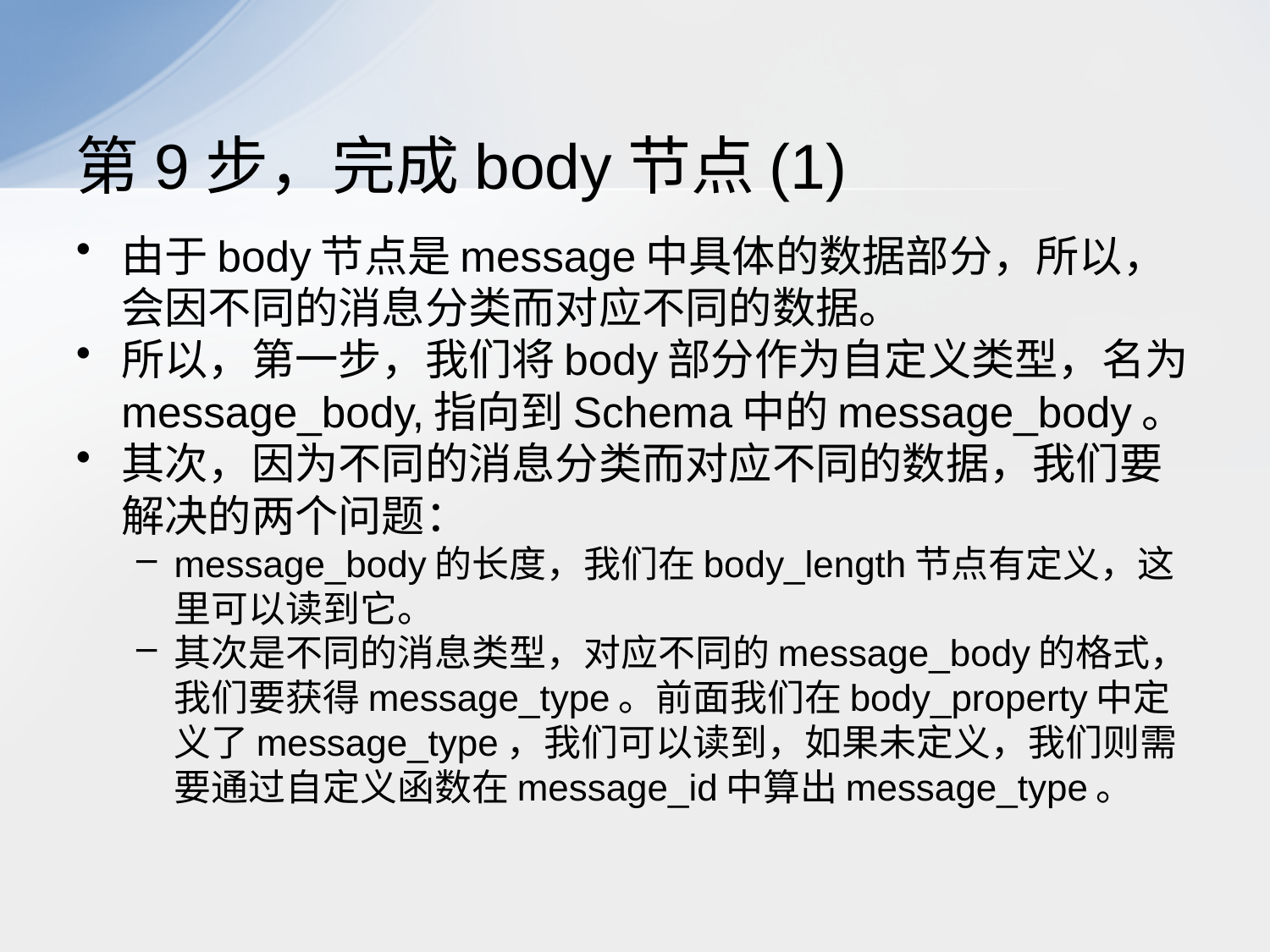

# 第9步，完成body节点(1)
由于body节点是message中具体的数据部分，所以，会因不同的消息分类而对应不同的数据。
所以，第一步，我们将body部分作为自定义类型，名为message_body,指向到Schema中的message_body。
其次，因为不同的消息分类而对应不同的数据，我们要解决的两个问题：
message_body的长度，我们在body_length节点有定义，这里可以读到它。
其次是不同的消息类型，对应不同的message_body的格式，我们要获得message_type。前面我们在body_property中定义了message_type，我们可以读到，如果未定义，我们则需要通过自定义函数在message_id中算出message_type。